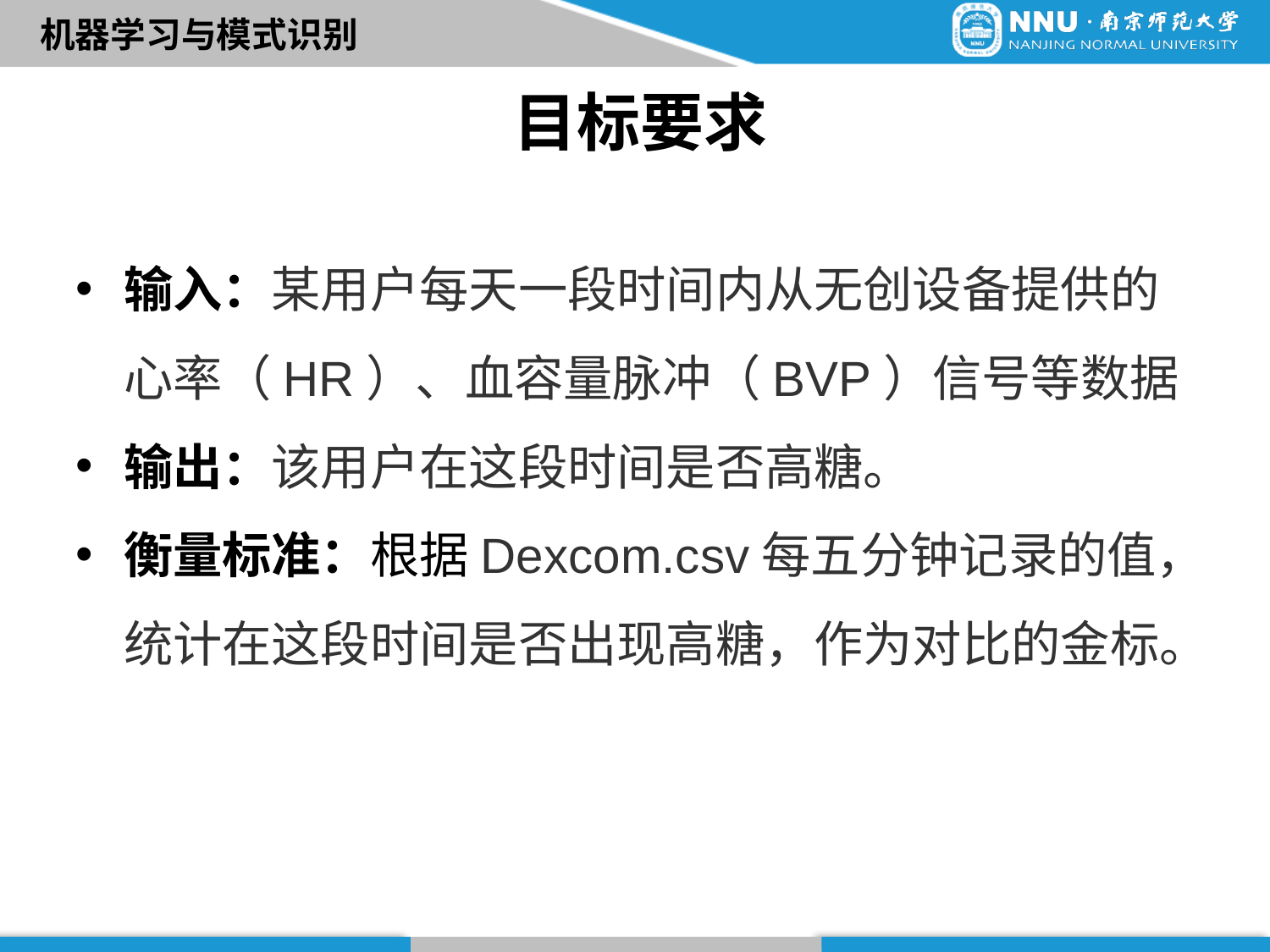

# 目标要求
输入：某用户每天一段时间内从无创设备提供的心率（HR）、血容量脉冲（BVP）信号等数据
输出：该用户在这段时间是否高糖。
衡量标准：根据Dexcom.csv每五分钟记录的值，统计在这段时间是否出现高糖，作为对比的金标。